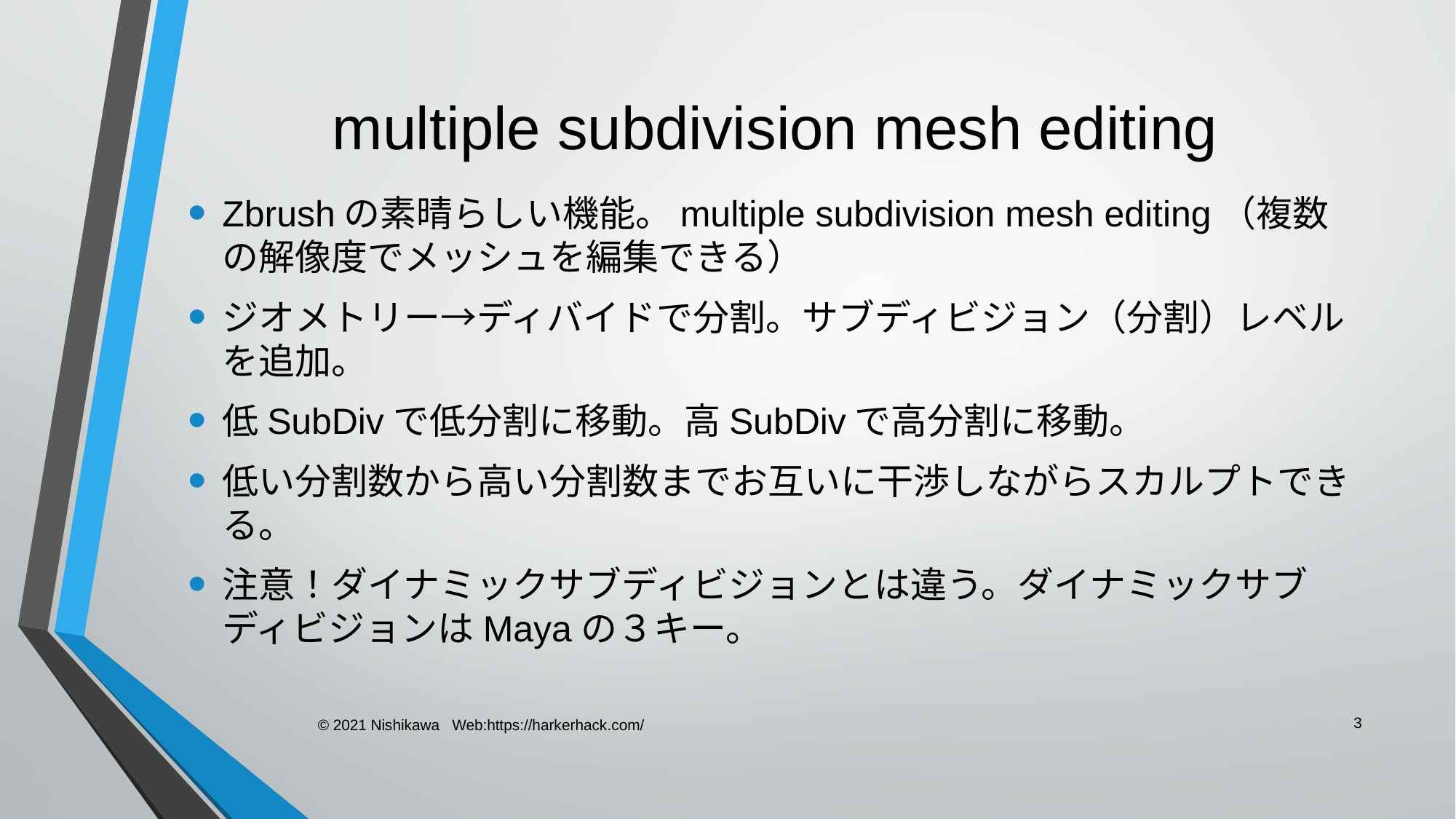

# multiple subdivision mesh editing
Zbrushの素晴らしい機能。multiple subdivision mesh editing（複数の解像度でメッシュを編集できる）
ジオメトリー→ディバイドで分割。サブディビジョン（分割）レベルを追加。
低SubDivで低分割に移動。高SubDivで高分割に移動。
低い分割数から高い分割数までお互いに干渉しながらスカルプトできる。
注意！ダイナミックサブディビジョンとは違う。ダイナミックサブディビジョンはMayaの３キー。

3
© 2021 Nishikawa   Web:https://harkerhack.com/